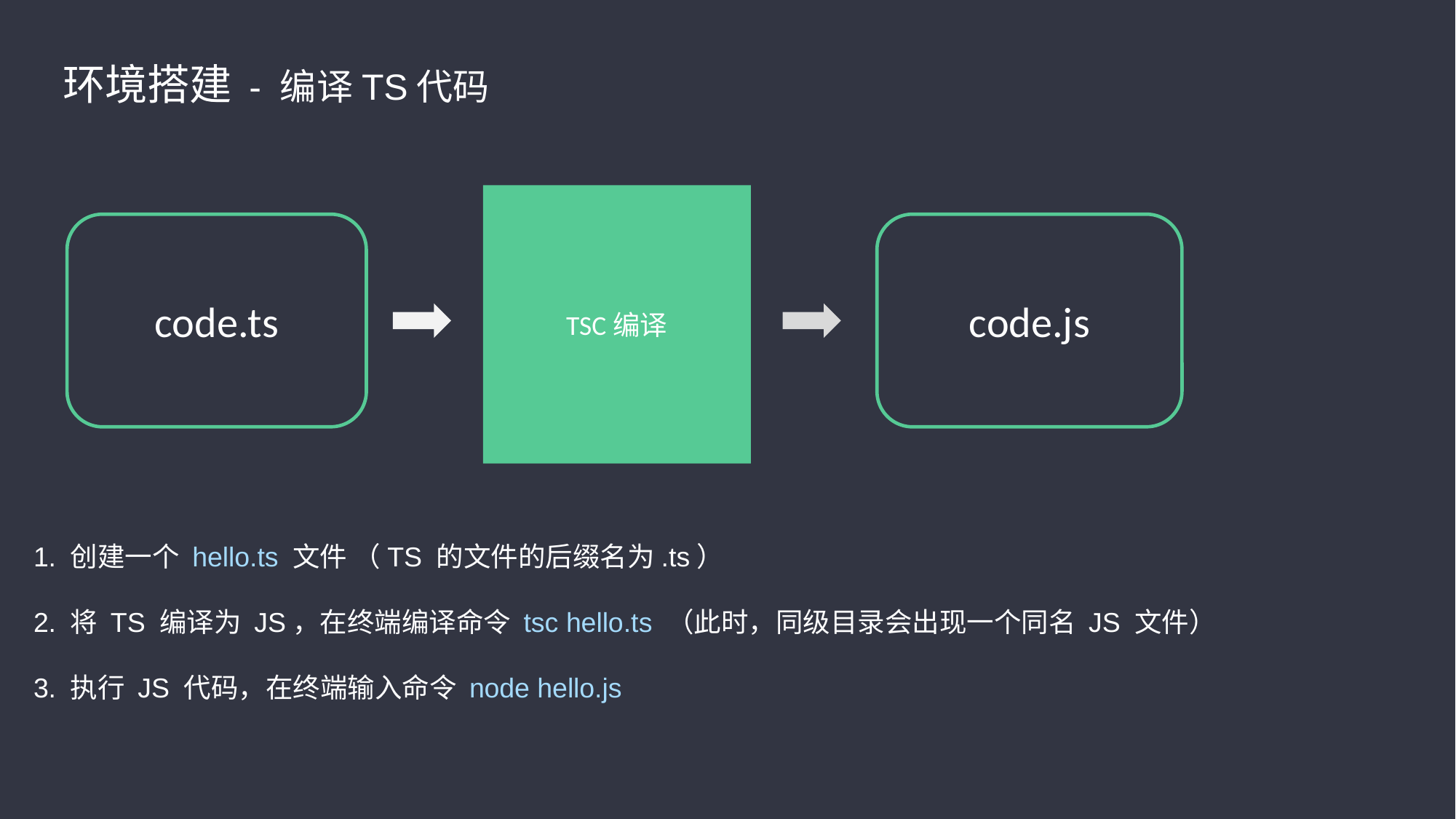

环境搭建 - 编译TS代码
TSC编译
code.ts
code.js

1. 创建一个 hello.ts 文件 （TS 的文件的后缀名为.ts）

2. 将 TS 编译为 JS，在终端编译命令 tsc hello.ts （此时，同级目录会出现一个同名 JS 文件）

3. 执行 JS 代码，在终端输入命令 node hello.js